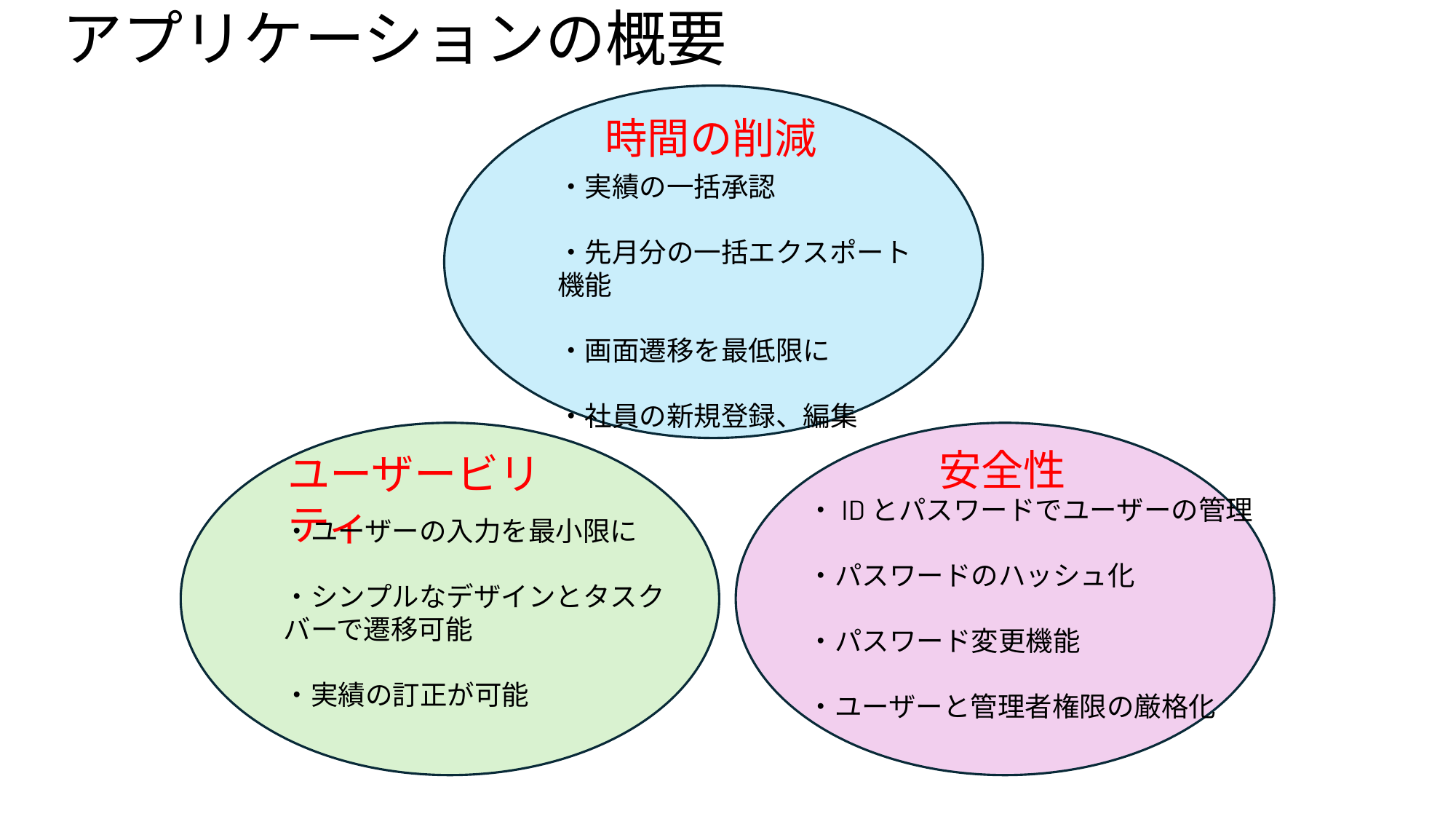

# アプリケーションの概要

時間の削減
・実績の一括承認

・先月分の一括エクスポート機能

・画面遷移を最低限に

・社員の新規登録、編集

安全性
ユーザービリティ
・IDとパスワードでユーザーの管理

・パスワードのハッシュ化

・パスワード変更機能

・ユーザーと管理者権限の厳格化

・ユーザーの入力を最小限に

・シンプルなデザインとタスクバーで遷移可能

・実績の訂正が可能